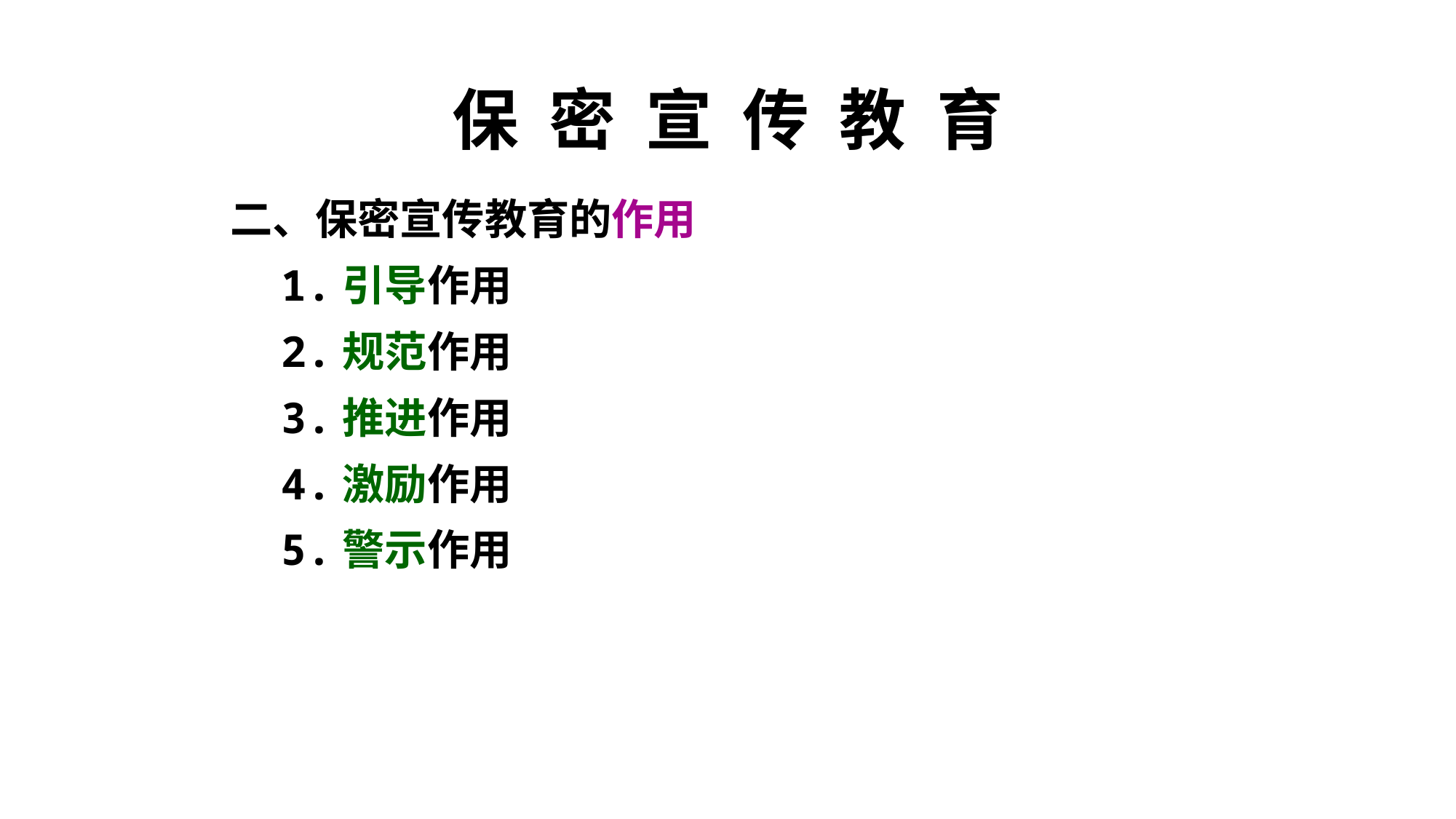

# 保  密  宣  传  教  育
		二、保密宣传教育的作用
		  1.引导作用
		  2.规范作用
		  3.推进作用
		  4.激励作用
		  5.警示作用